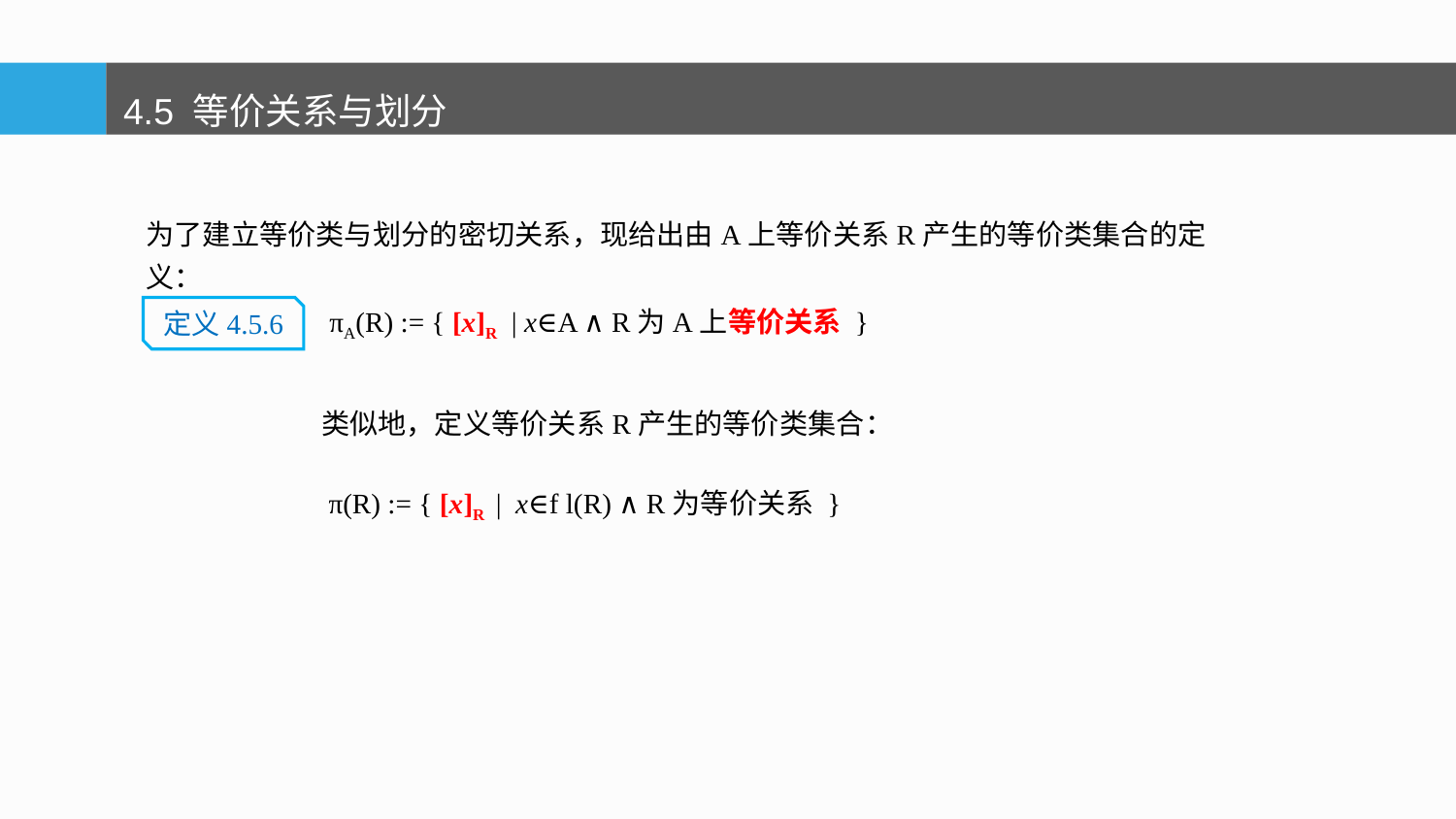

4.5 等价关系与划分

为了建立等价类与划分的密切关系，现给出由A上等价关系R产生的等价类集合的定义：
πA(R) := { [x]R  | x∈A ∧ R为A上等价关系 }
定义4.5.6
类似地，定义等价关系R产生的等价类集合：
π(R) := { [x]R  |  x∈f l(R) ∧ R为等价关系 }